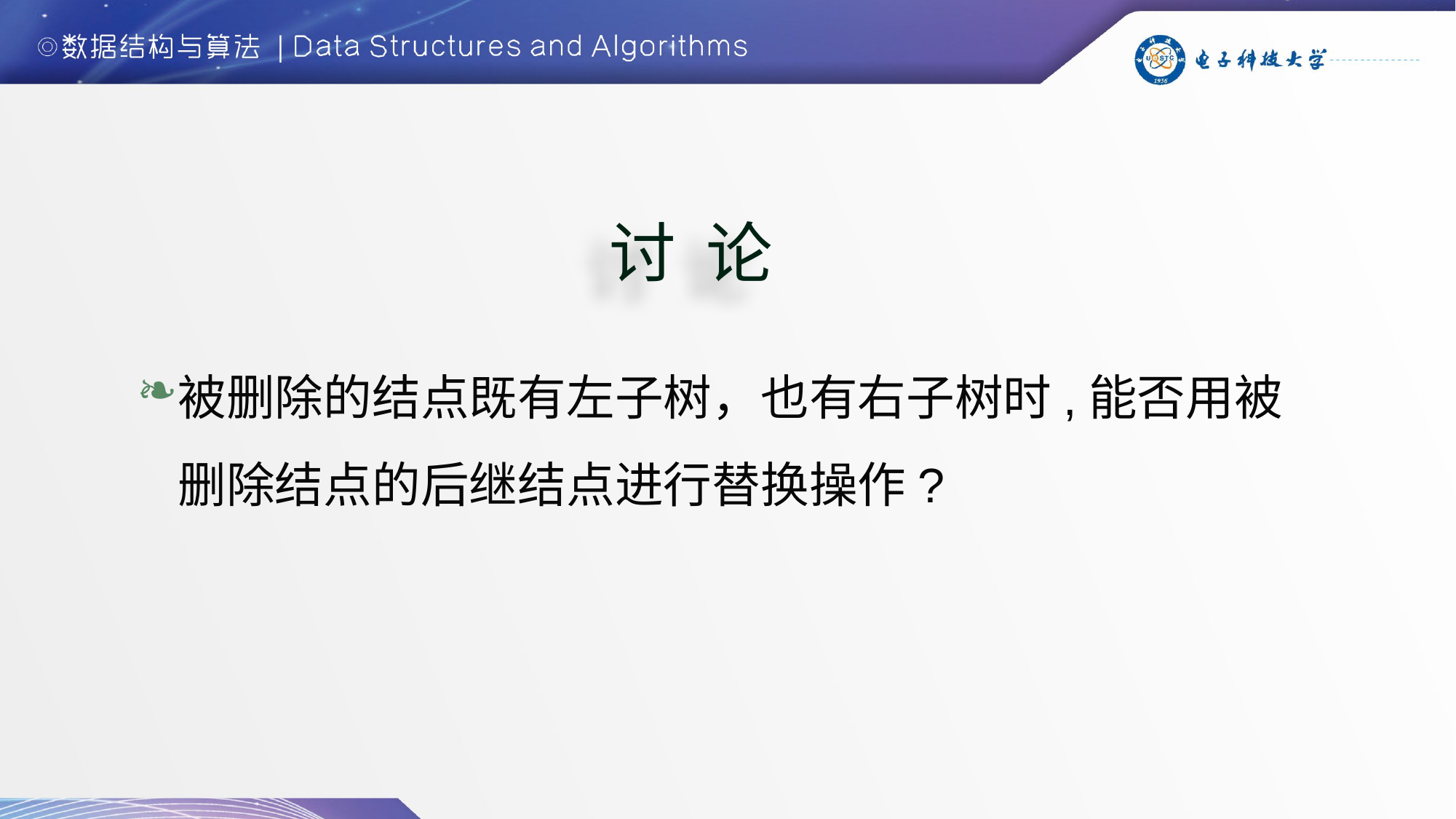

# 讨  论
被删除的结点既有左子树，也有右子树时,能否用被删除结点的后继结点进行替换操作?